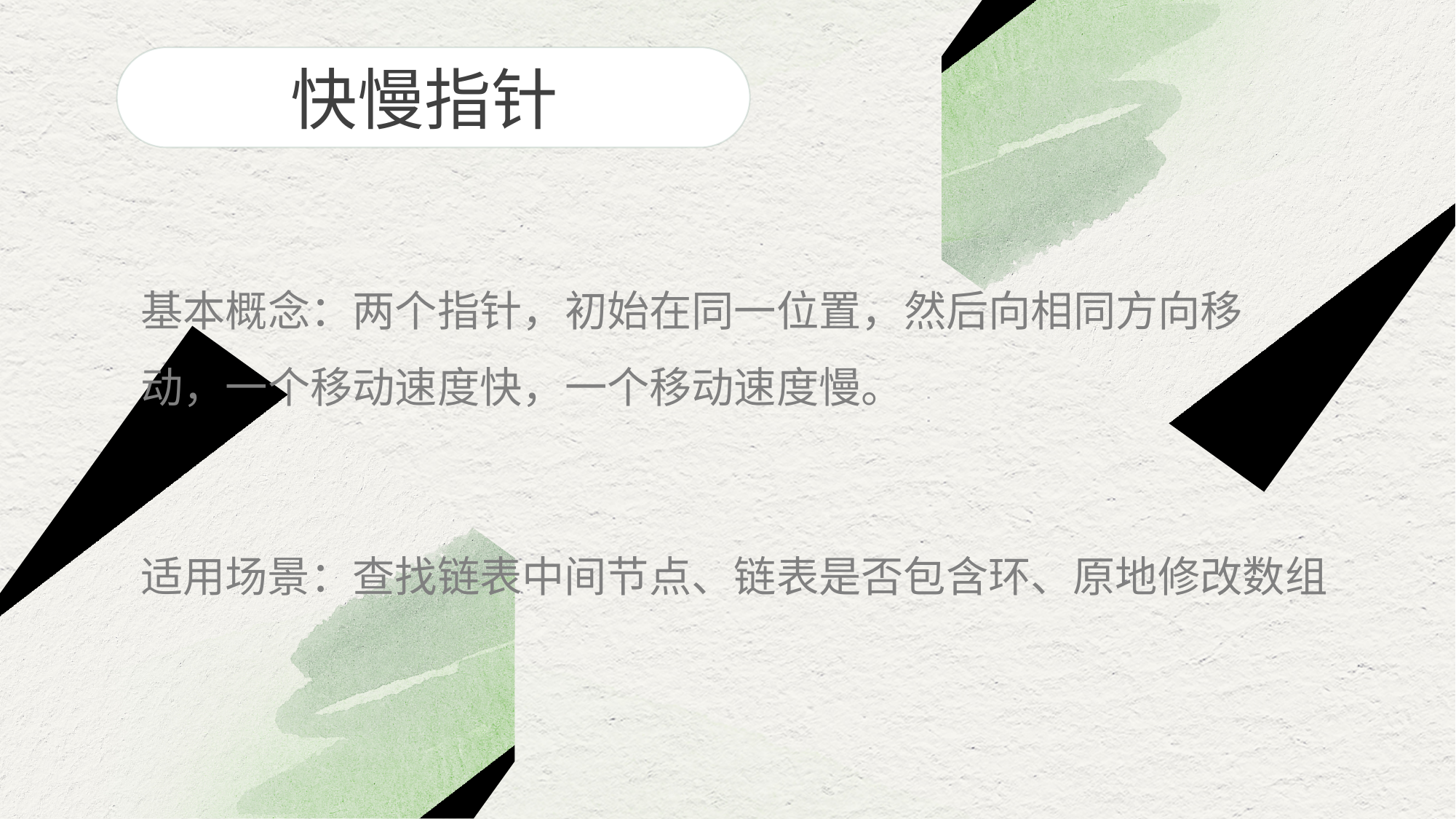

快慢指针

基本概念：两个指针，初始在同一位置，然后向相同方向移动，一个移动速度快，一个移动速度慢。
适用场景：查找链表中间节点、链表是否包含环、原地修改数组